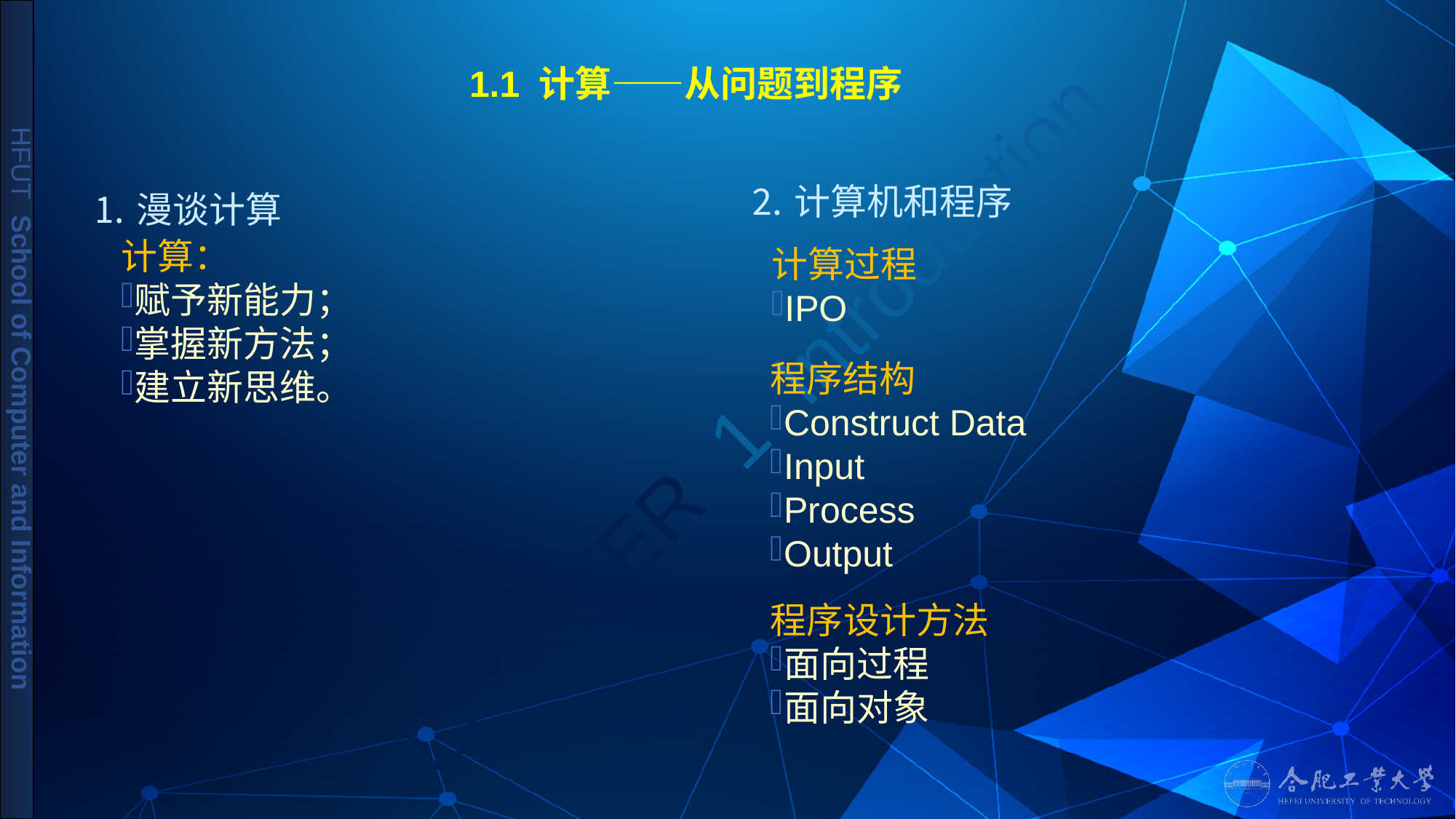

# 1.1 计算——从问题到程序
      ⒉计算机和程序
      ⒈漫谈计算
计算：
赋予新能力；
掌握新方法；
建立新思维。
计算过程
IPO
程序结构
Construct Data
Input
Process
Output
程序设计方法
面向过程
面向对象